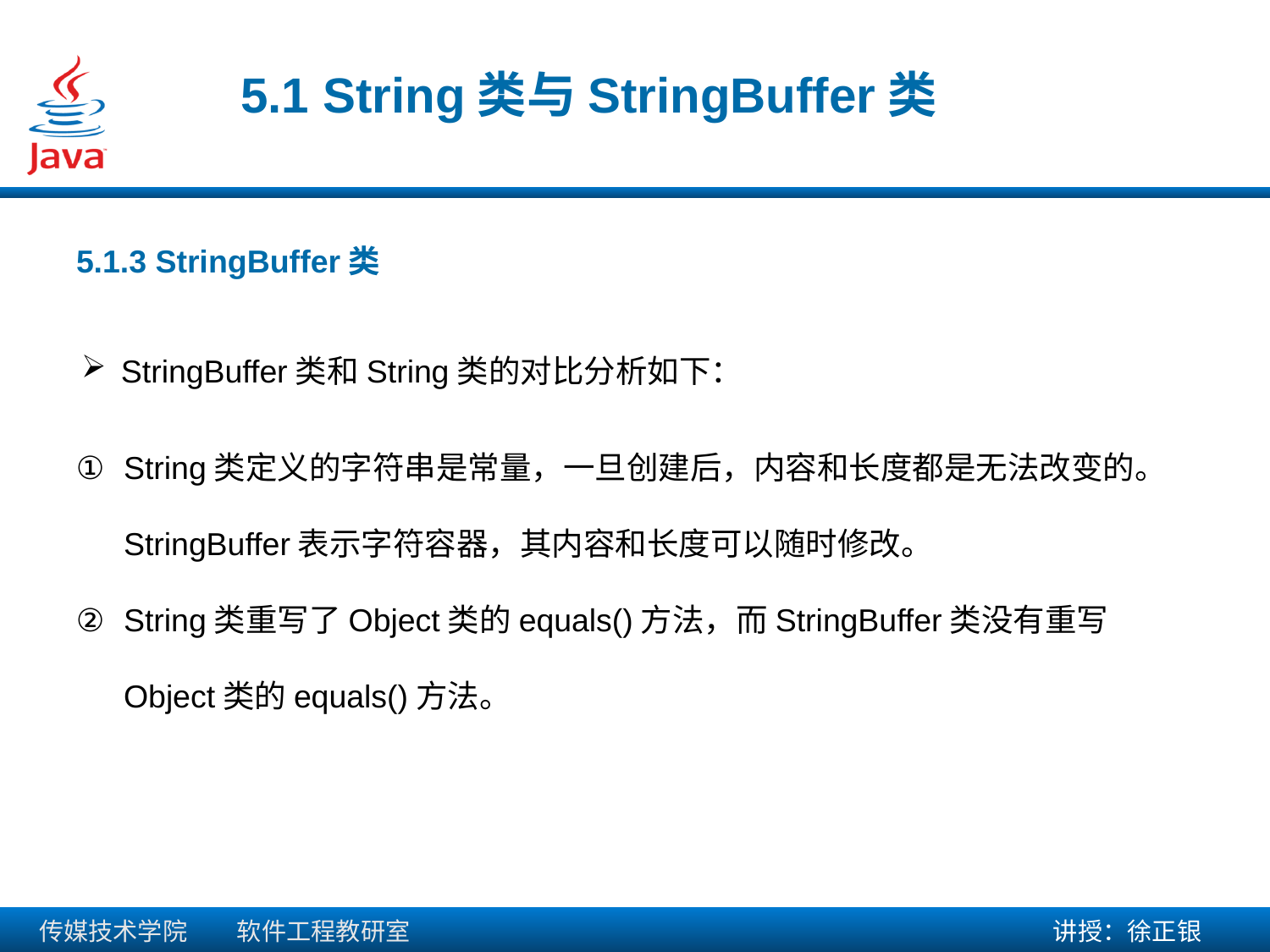

5.1 String类与StringBuffer类
5.1.3 StringBuffer类
StringBuffer类和String类的对比分析如下：
String类定义的字符串是常量，一旦创建后，内容和长度都是无法改变的。StringBuffer表示字符容器，其内容和长度可以随时修改。
String类重写了Object类的equals()方法，而StringBuffer类没有重写Object类的equals()方法。